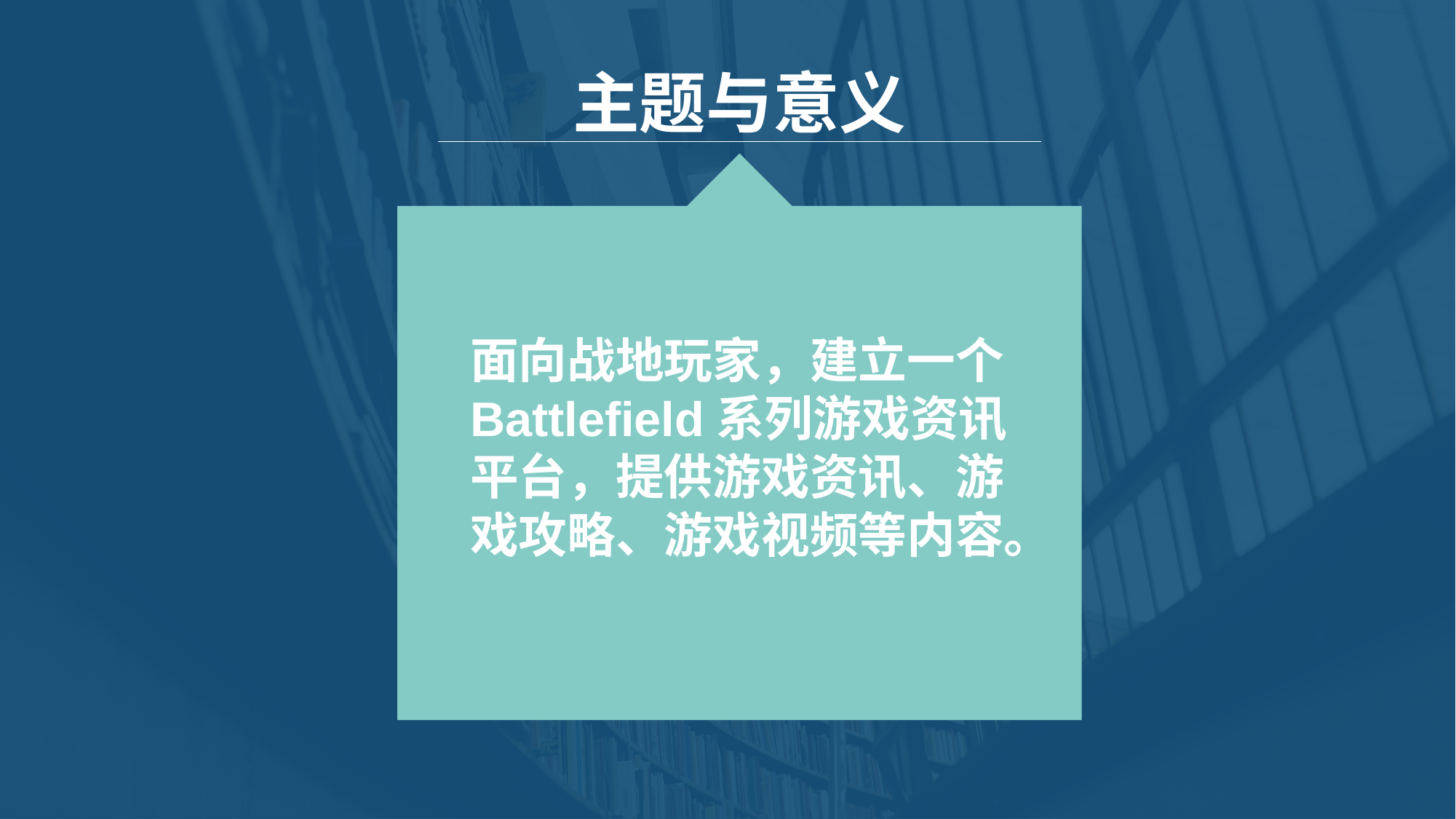

主题与意义

面向战地玩家，建立一个Battlefield系列游戏资讯平台，提供游戏资讯、游戏攻略、游戏视频等内容。